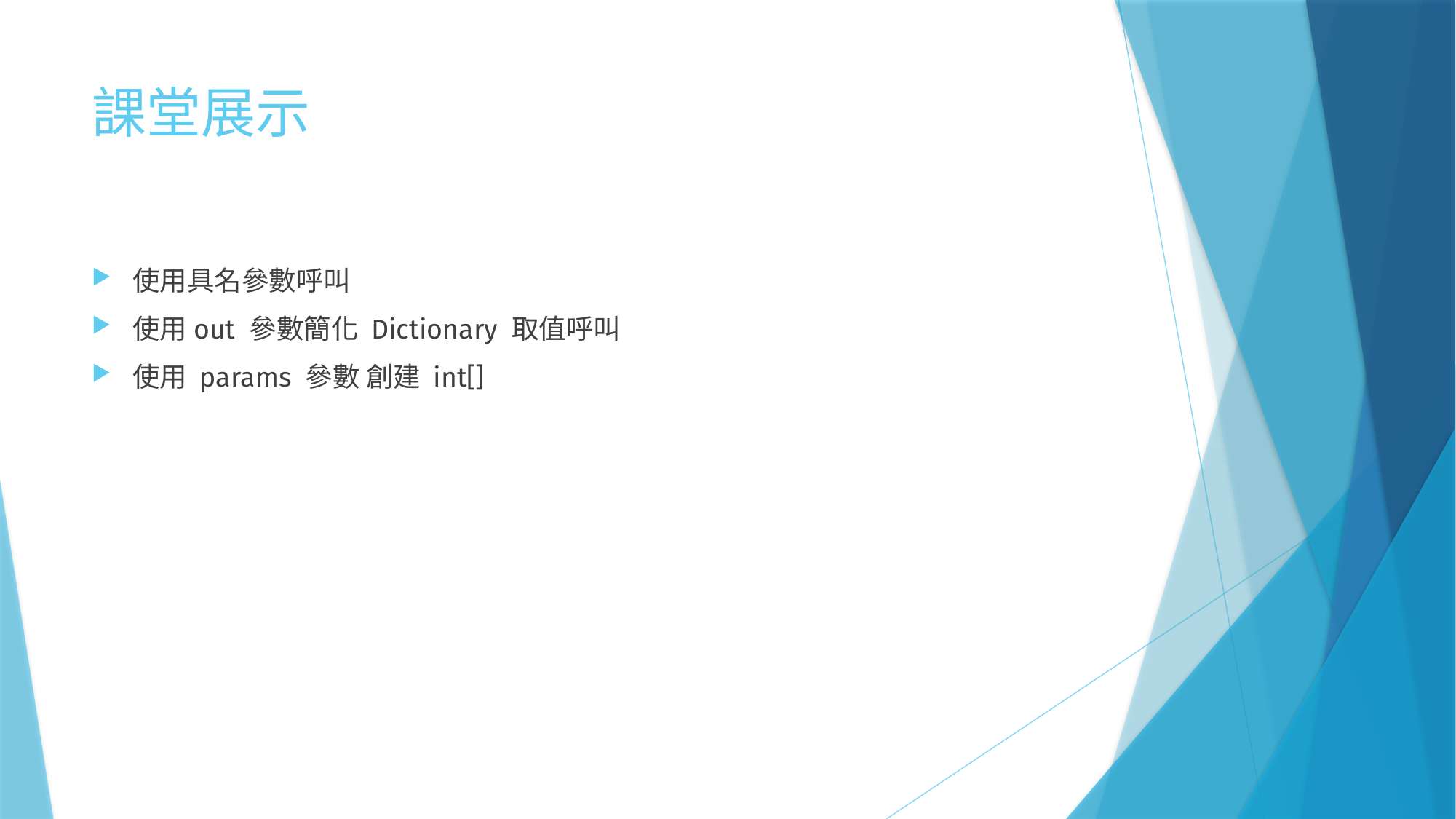

# 課堂展示
使用具名參數呼叫
使用out 參數簡化 Dictionary 取值呼叫
使用 params 參數 創建 int[]